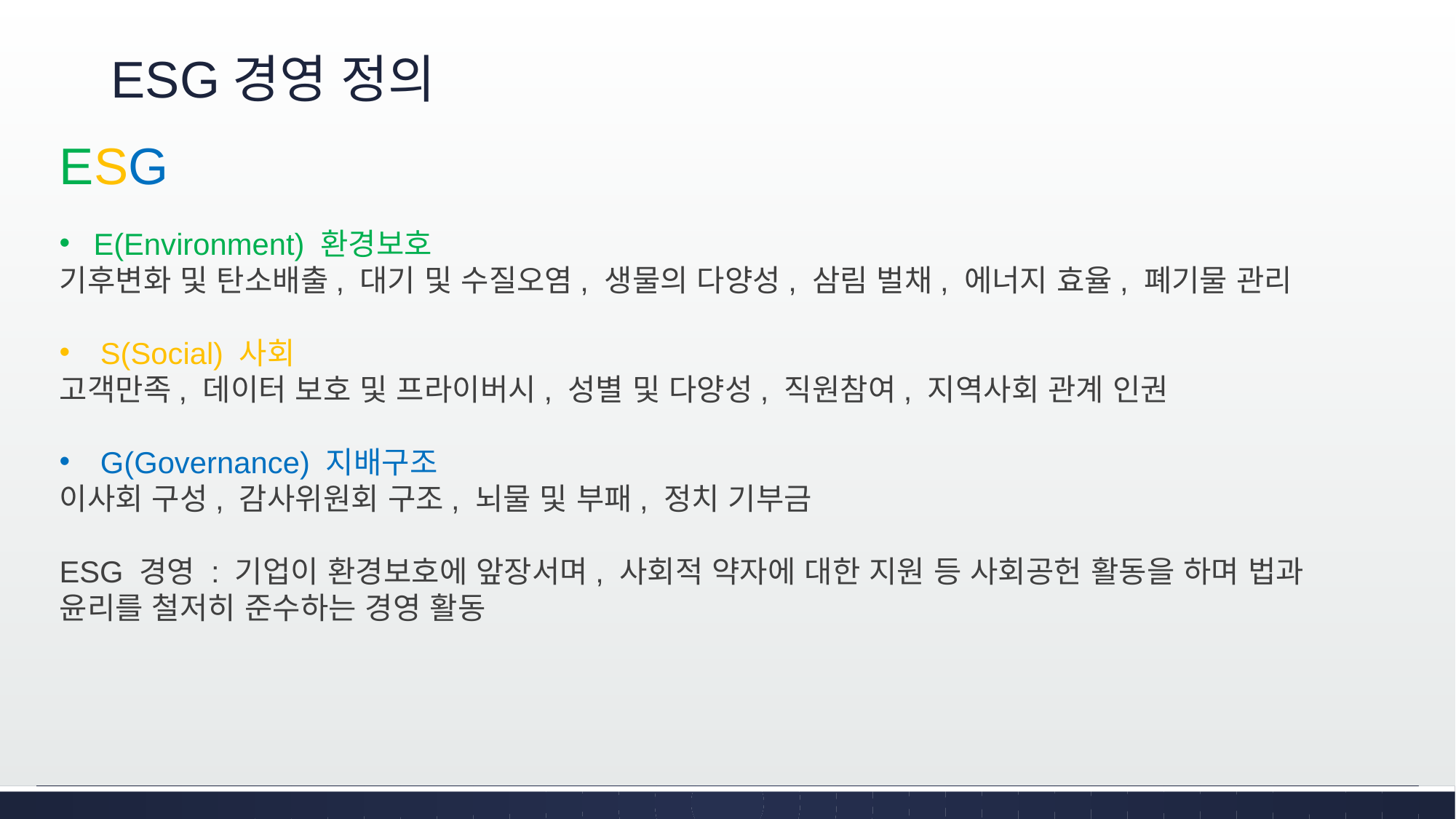

ESG경영 정의
# ESG
E(Environment) 환경보호
기후변화 및 탄소배출, 대기 및 수질오염, 생물의 다양성, 삼림 벌채, 에너지 효율, 폐기물 관리

S(Social) 사회
고객만족, 데이터 보호 및 프라이버시, 성별 및 다양성, 직원참여, 지역사회 관계 인권

G(Governance) 지배구조
이사회 구성, 감사위원회 구조, 뇌물 및 부패, 정치 기부금

ESG 경영 : 기업이 환경보호에 앞장서며, 사회적 약자에 대한 지원 등 사회공헌 활동을 하며 법과 윤리를 철저히 준수하는 경영 활동